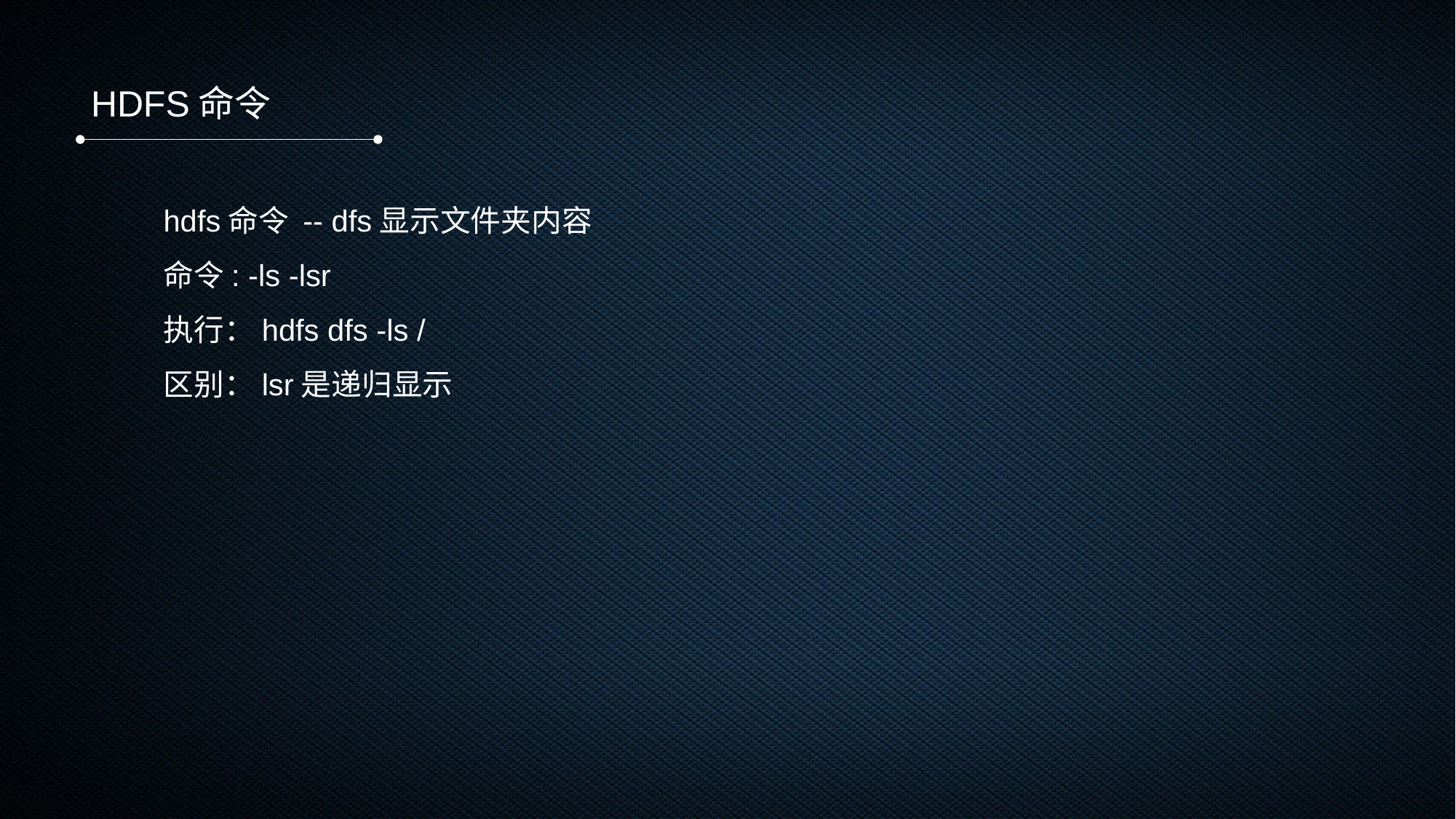

HDFS命令
hdfs命令 -- dfs显示文件夹内容
命令: -ls -lsr
执行：hdfs dfs -ls /
区别：lsr是递归显示